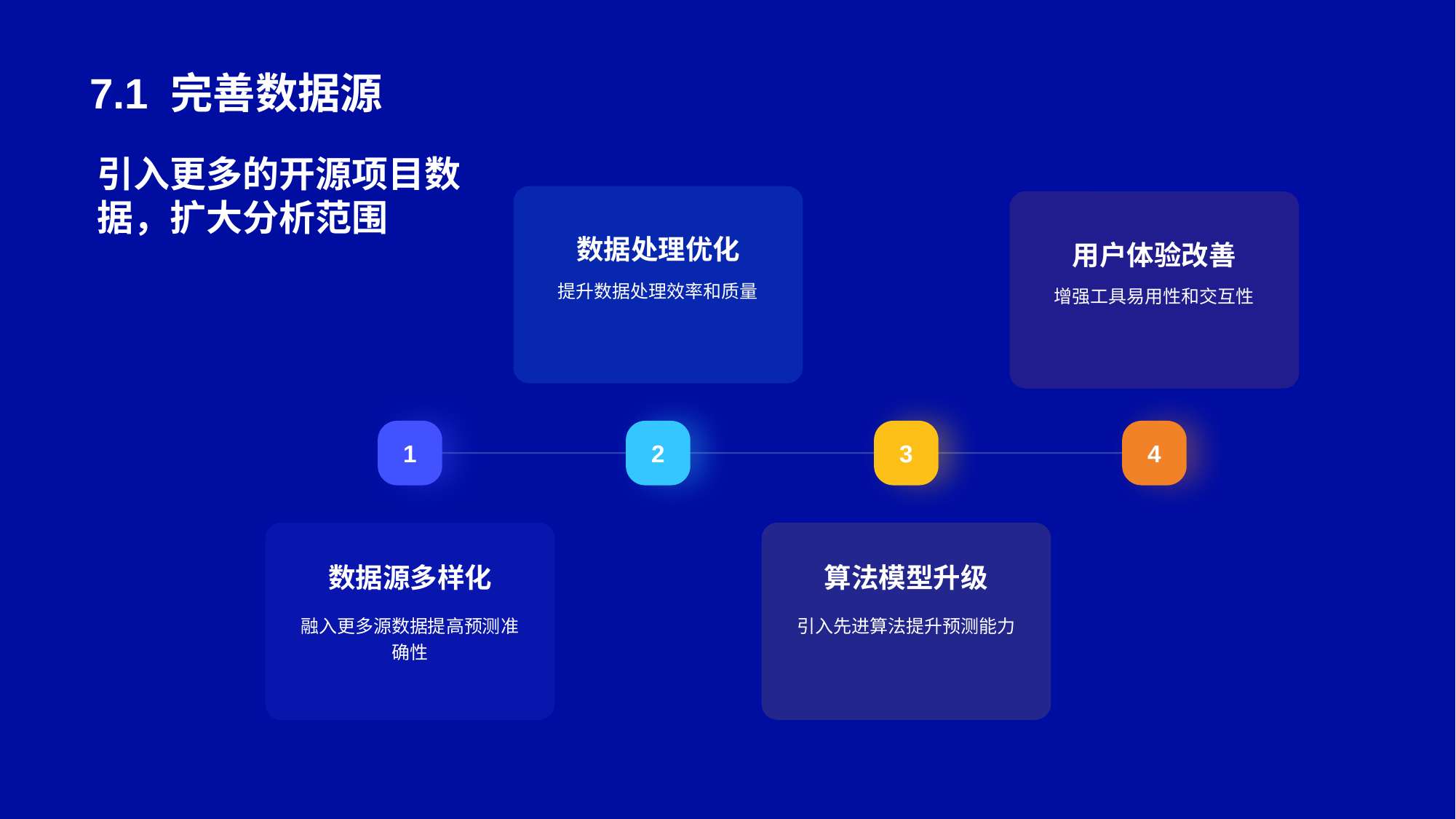

# 7.1 完善数据源
引入更多的开源项目数据，扩大分析范围

数据处理优化
提升数据处理效率和质量
2

用户体验改善
增强工具易用性和交互性
4
1
数据源多样化

融入更多源数据提高预测准确性
3
算法模型升级

引入先进算法提升预测能力